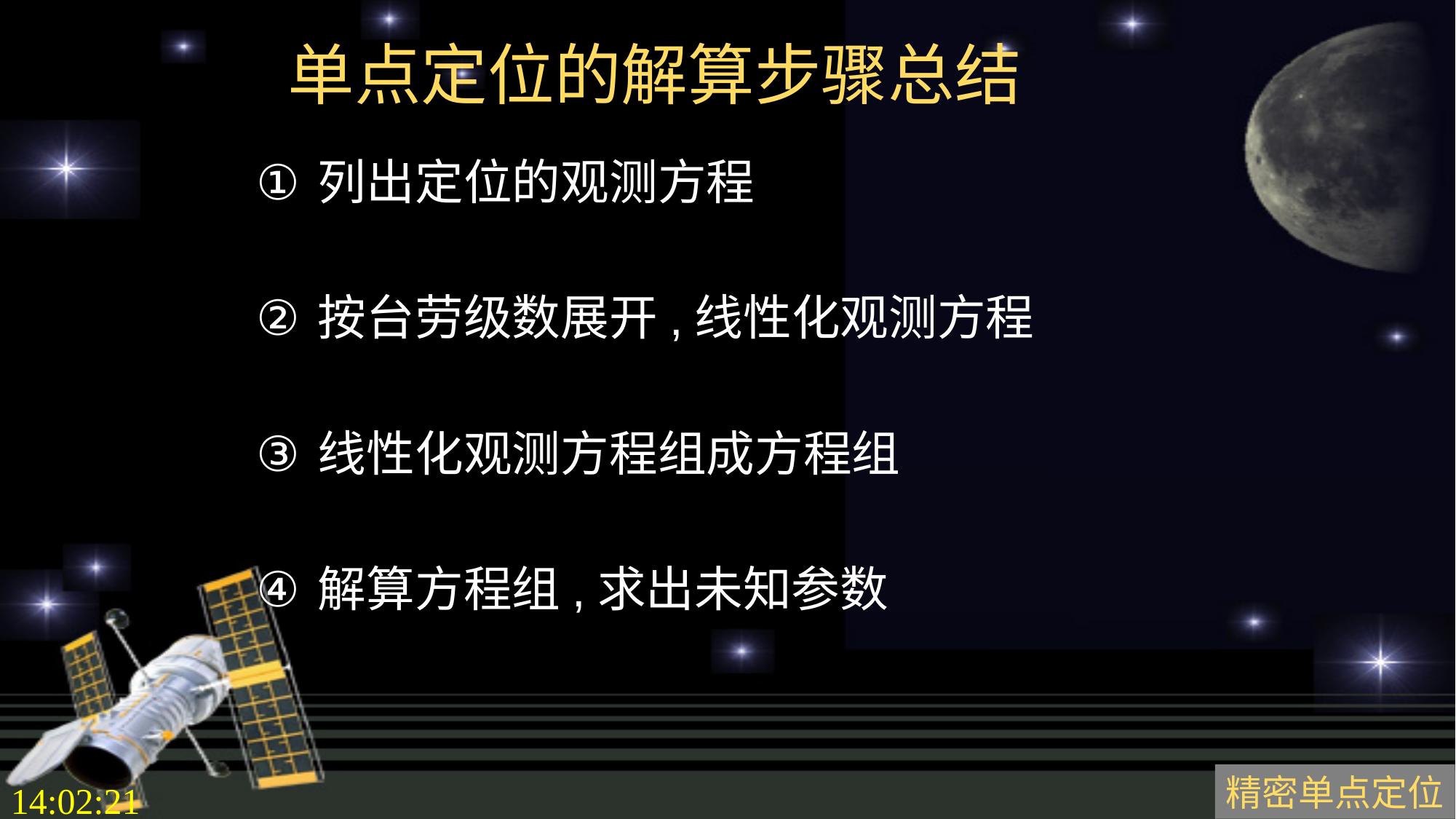

# 单点定位的解算步骤总结
列出定位的观测方程

按台劳级数展开,线性化观测方程

线性化观测方程组成方程组

解算方程组,求出未知参数
精密单点定位